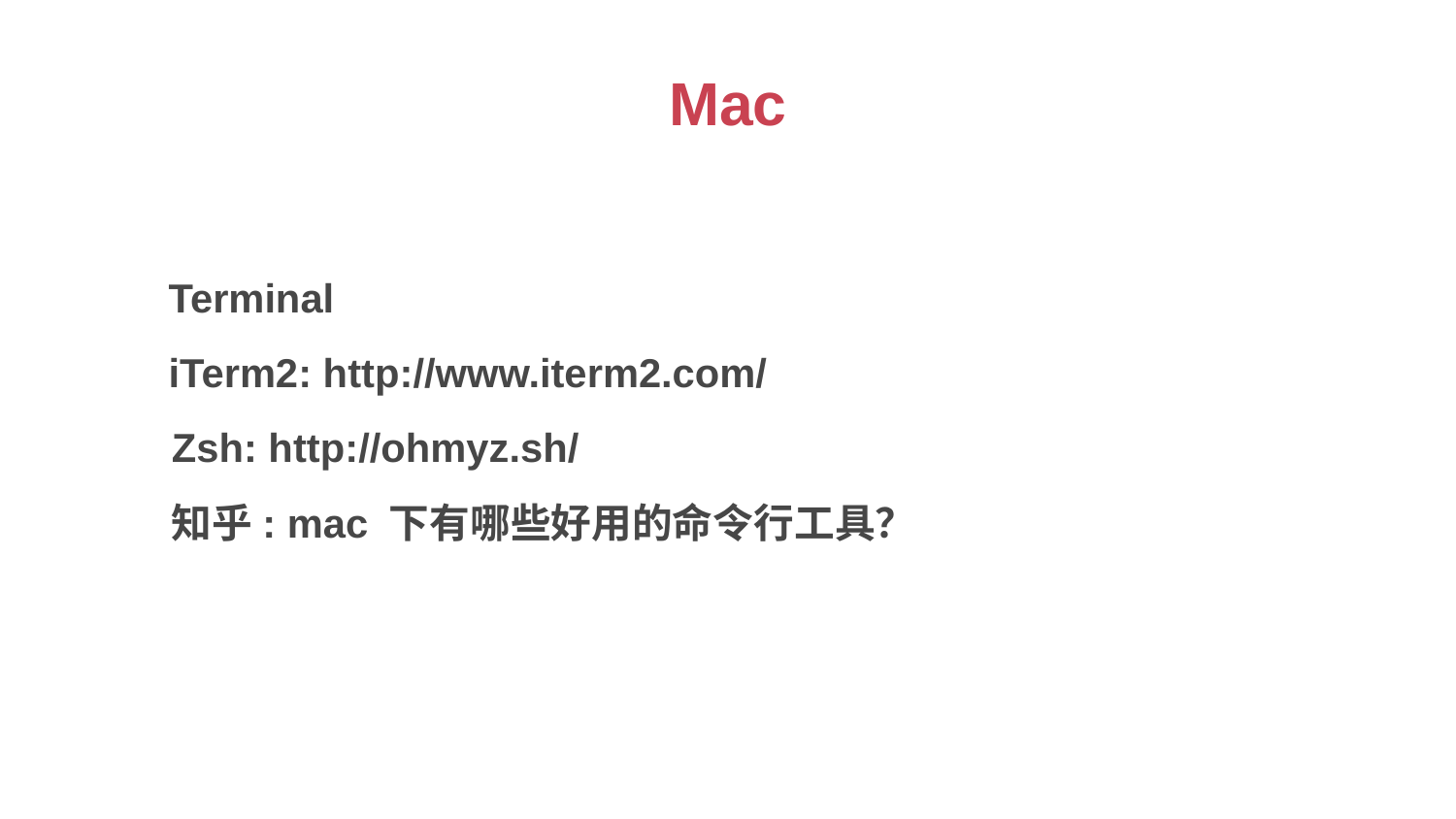

# Mac
Terminal
iTerm2: http://www.iterm2.com/
Zsh: http://ohmyz.sh/
知乎: mac 下有哪些好用的命令行工具？